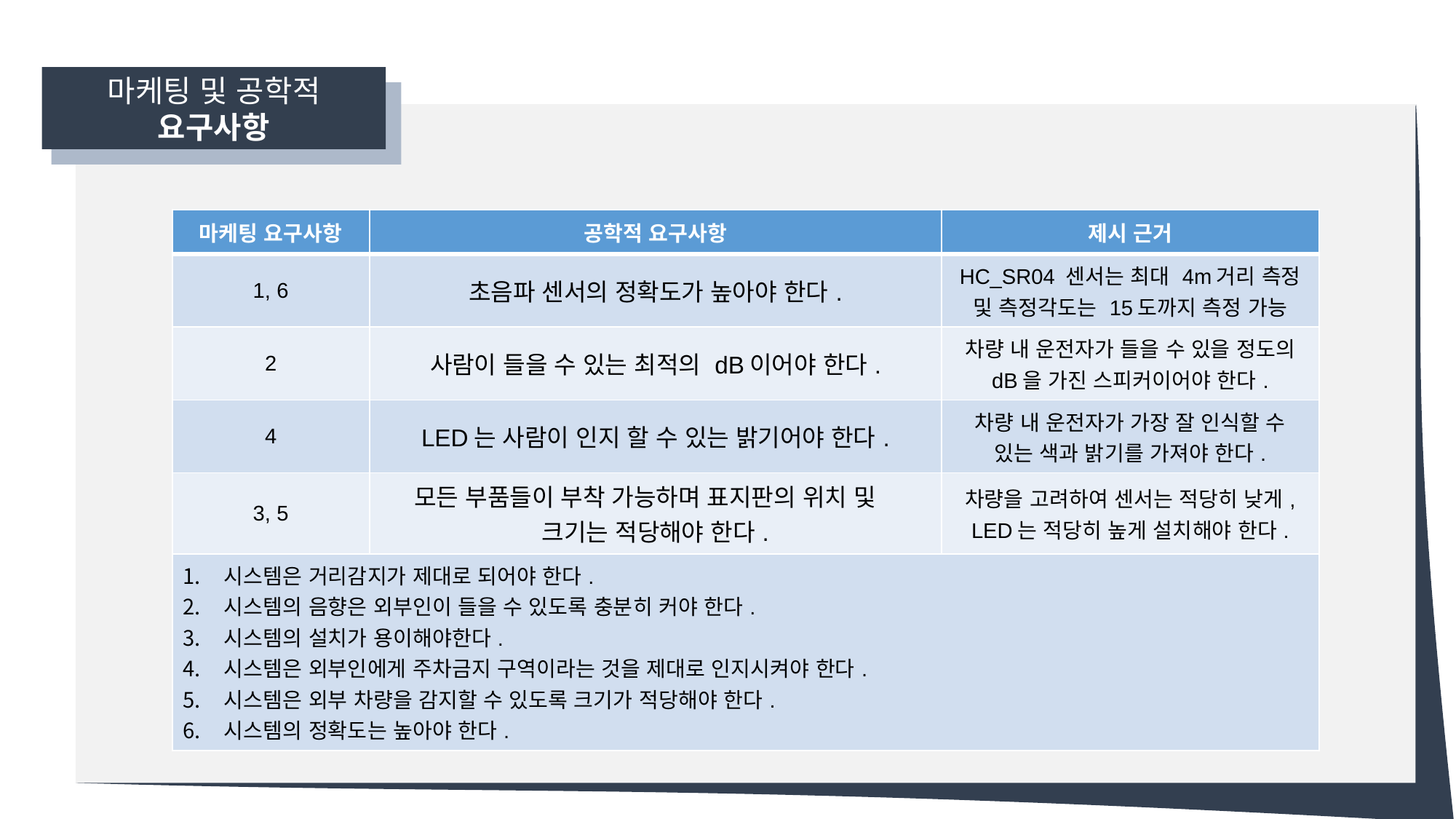

마케팅 및 공학적
요구사항

| 마케팅 요구사항 | 공학적 요구사항 | 제시 근거 |
| --- | --- | --- |
| 1, 6 | 초음파 센서의 정확도가 높아야 한다. | HC\_SR04 센서는 최대 4m거리 측정 및 측정각도는 15도까지 측정 가능 |
| 2 | 사람이 들을 수 있는 최적의 dB이어야 한다. | 차량 내 운전자가 들을 수 있을 정도의 dB을 가진 스피커이어야 한다. |
| 4 | LED는 사람이 인지 할 수 있는 밝기어야 한다. | 차량 내 운전자가 가장 잘 인식할 수 있는 색과 밝기를 가져야 한다. |
| 3, 5 | 모든 부품들이 부착 가능하며 표지판의 위치 및 크기는 적당해야 한다. | 차량을 고려하여 센서는 적당히 낮게, LED는 적당히 높게 설치해야 한다. |
| 시스템은 거리감지가 제대로 되어야 한다. 시스템의 음향은 외부인이 들을 수 있도록 충분히 커야 한다. 시스템의 설치가 용이해야한다. 시스템은 외부인에게 주차금지 구역이라는 것을 제대로 인지시켜야 한다. 시스템은 외부 차량을 감지할 수 있도록 크기가 적당해야 한다. 시스템의 정확도는 높아야 한다. |  |  |